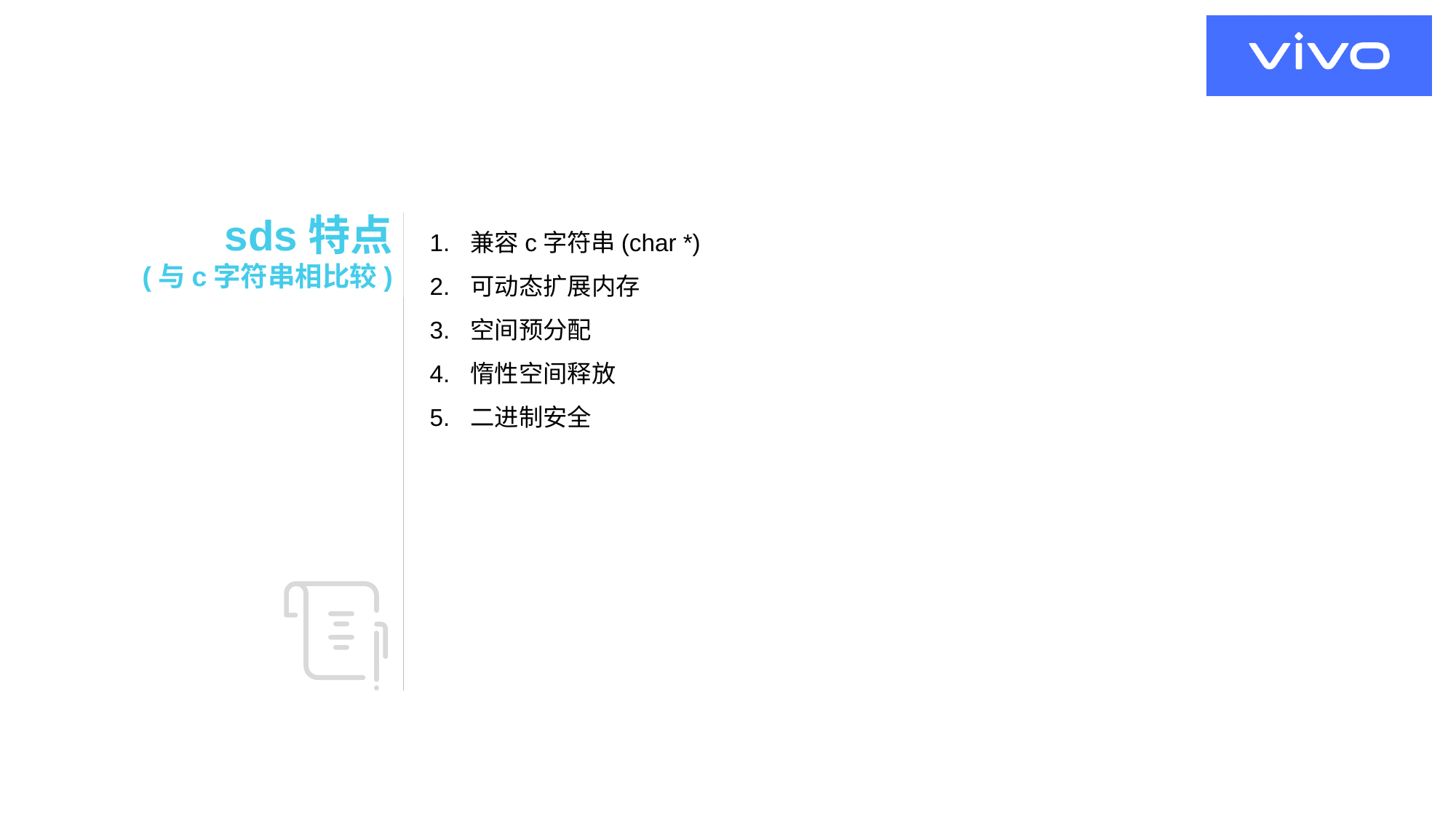

sds特点
(与c字符串相比较)
兼容c字符串(char *)
可动态扩展内存
空间预分配
惰性空间释放
二进制安全